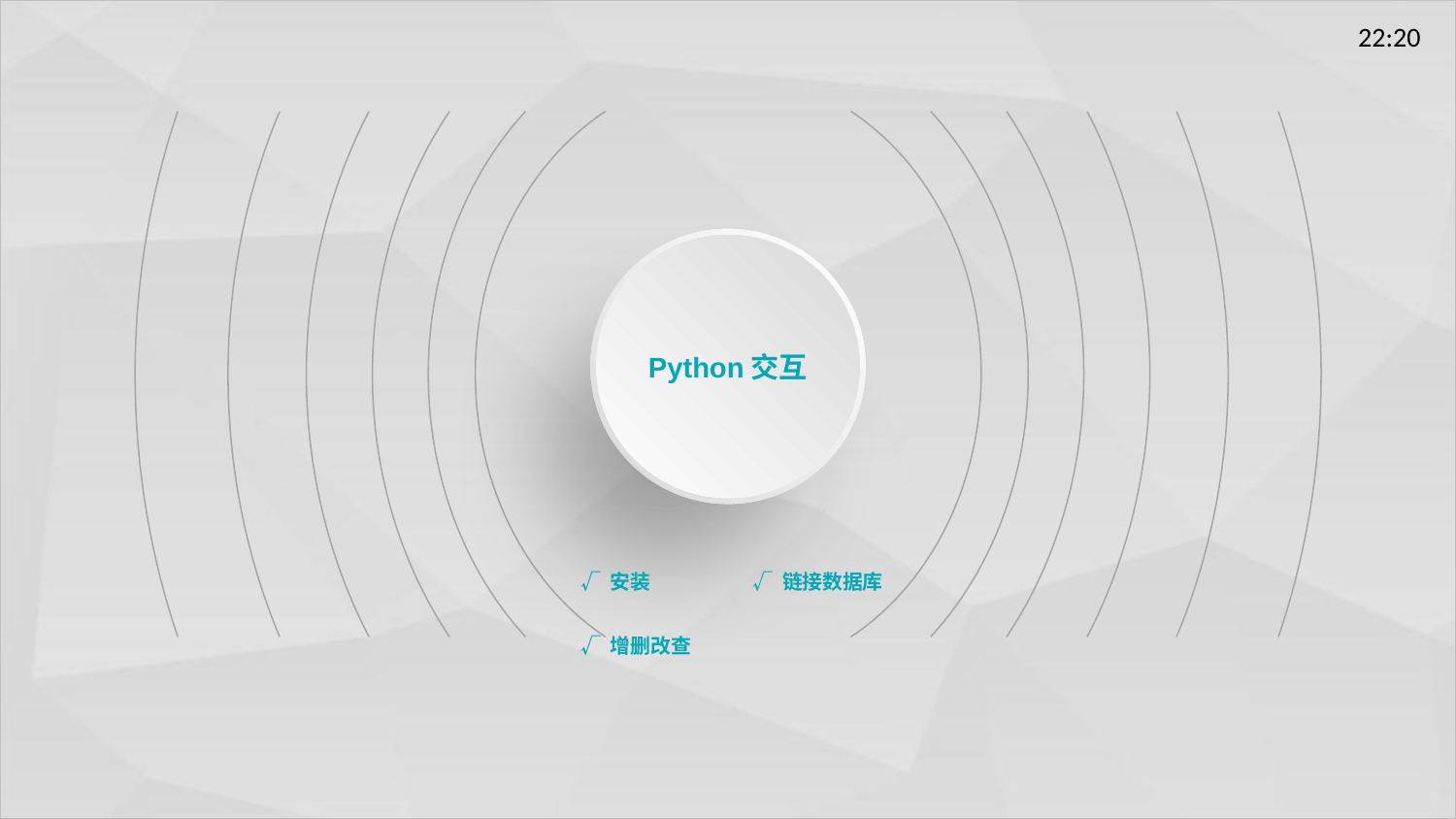

Python交互
√ 安装
√ 链接数据库
√ 增删改查